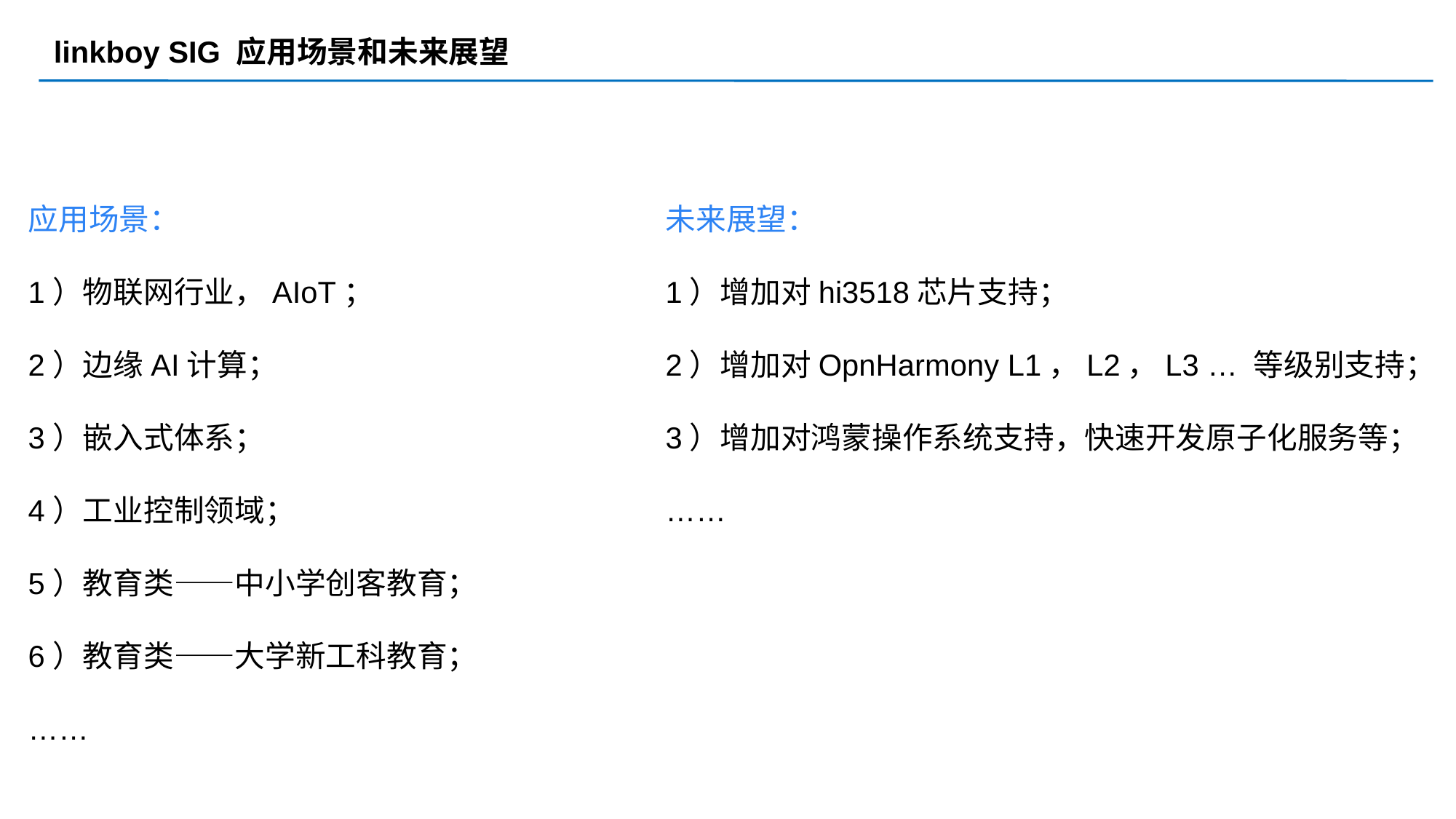

linkboy SIG 应用场景和未来展望

应用场景：

1）物联网行业，AIoT；

2）边缘AI计算；

3）嵌入式体系；

4）工业控制领域；

5）教育类——中小学创客教育；

6）教育类——大学新工科教育；

……
未来展望：

1）增加对hi3518芯片支持；

2）增加对OpnHarmony L1，L2，L3 … 等级别支持；

3）增加对鸿蒙操作系统支持，快速开发原子化服务等；

……